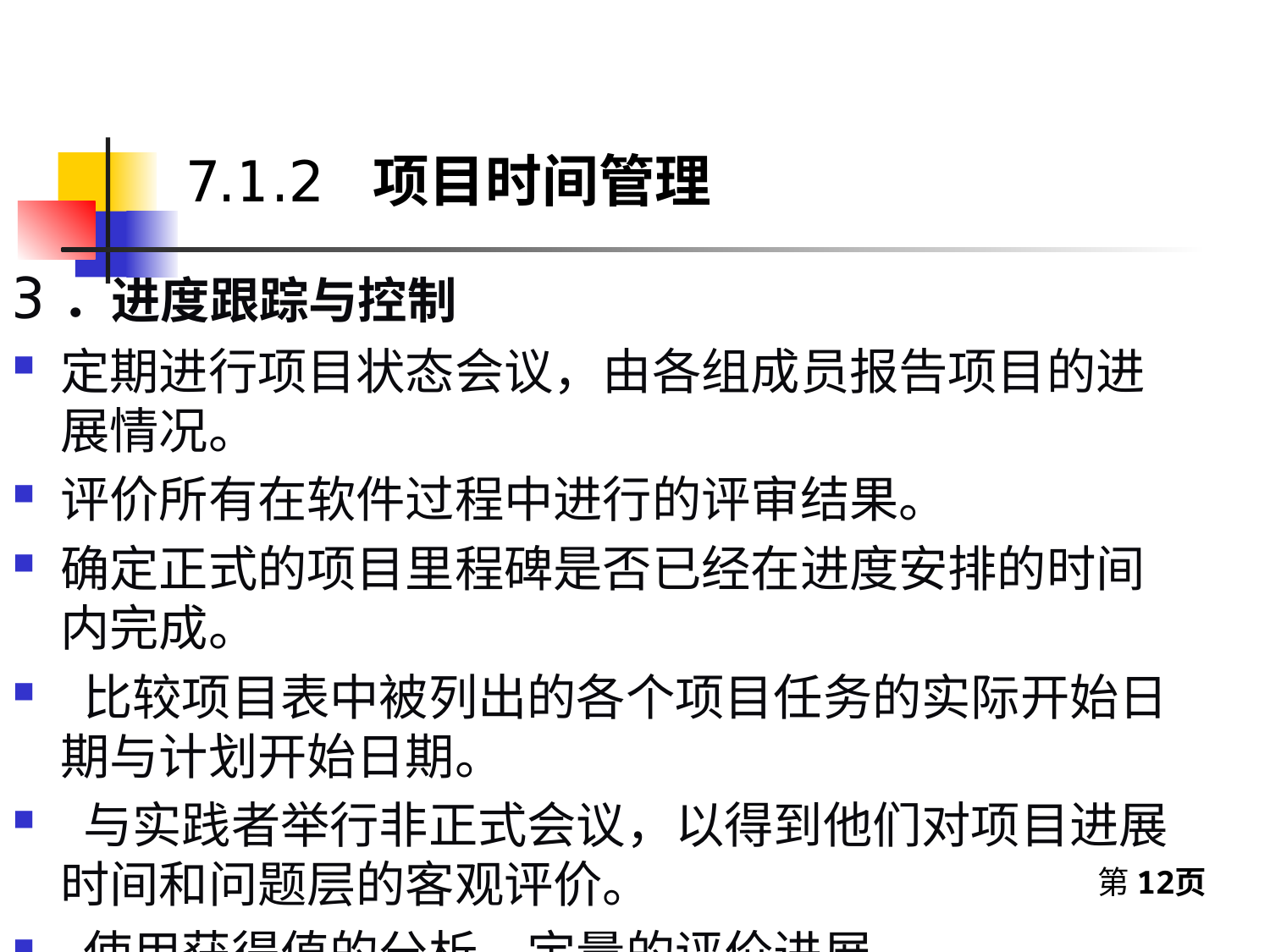

7.1.2  项目时间管理
3．进度跟踪与控制
定期进行项目状态会议，由各组成员报告项目的进展情况。
评价所有在软件过程中进行的评审结果。
确定正式的项目里程碑是否已经在进度安排的时间内完成。
 比较项目表中被列出的各个项目任务的实际开始日期与计划开始日期。
 与实践者举行非正式会议，以得到他们对项目进展时间和问题层的客观评价。
 使用获得值的分析，定量的评价进展。